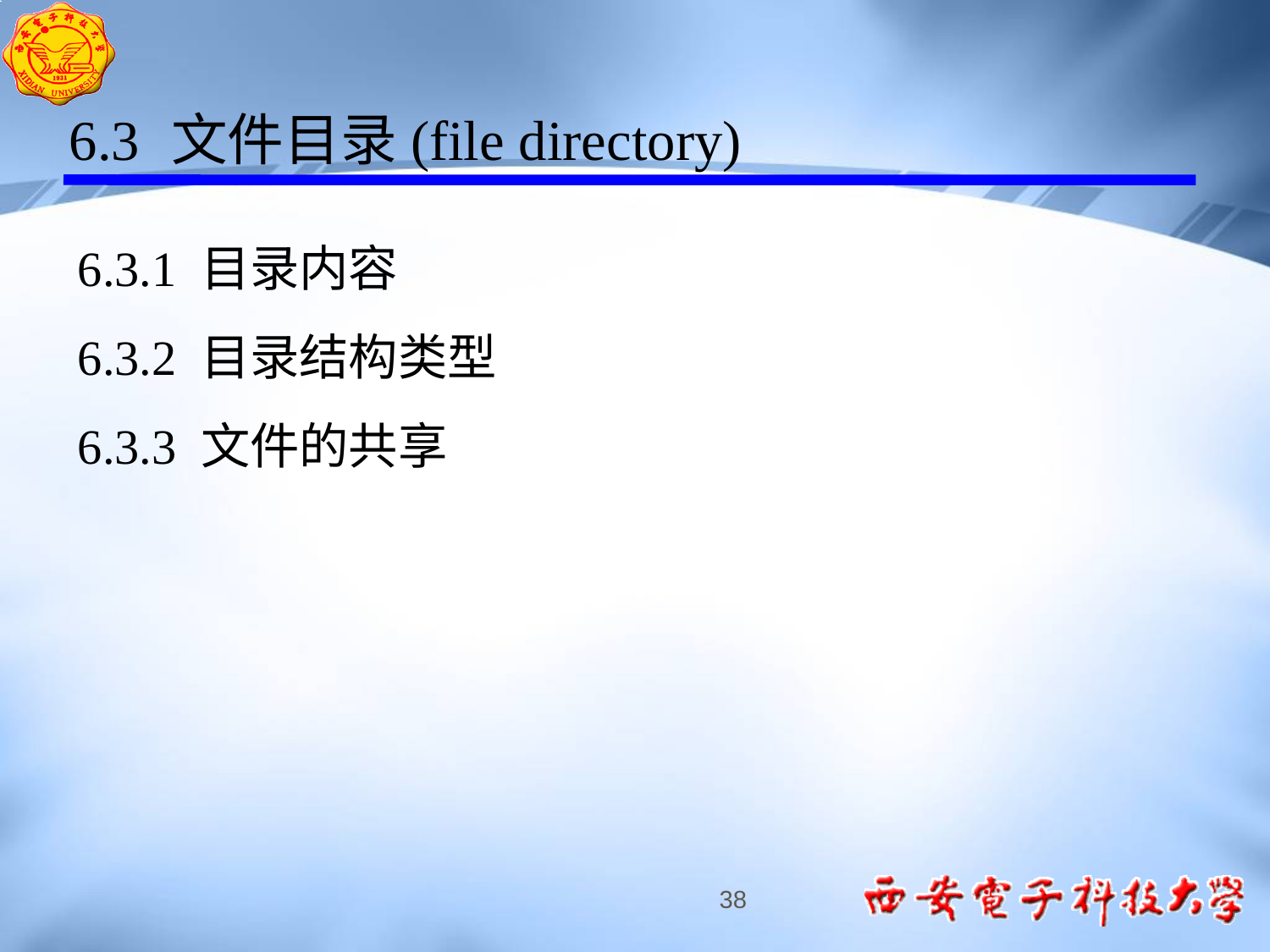

6.3 文件目录(file directory)
6.3.1 目录内容
6.3.2 目录结构类型
6.3.3 文件的共享

38